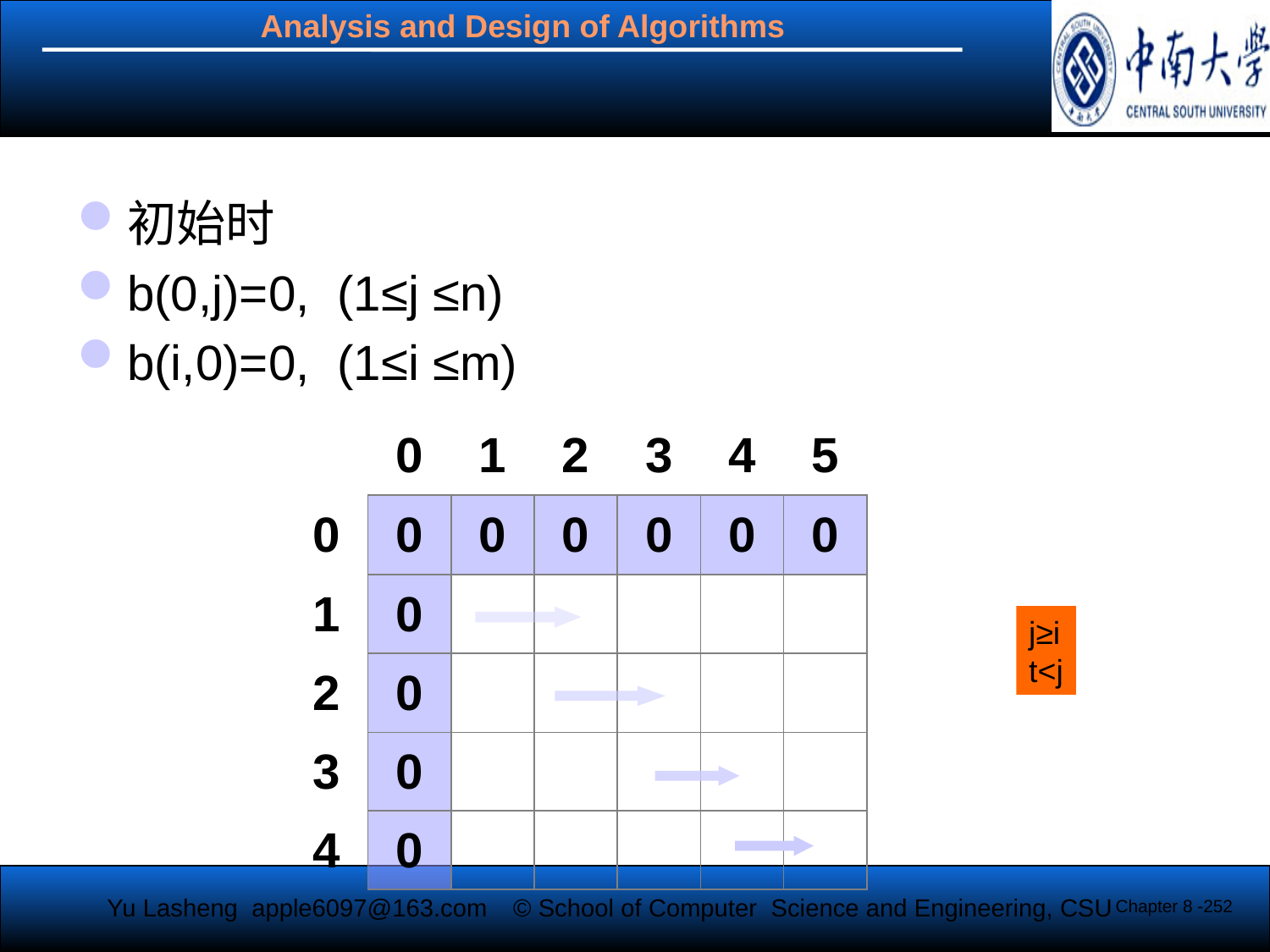

#
初始时
b(0,j)=0,  (1≤j ≤n)
b(i,0)=0,  (1≤i ≤m)
|  | 0 | 1 | 2 | 3 | 4 | 5 |
| --- | --- | --- | --- | --- | --- | --- |
| 0 | 0 | 0 | 0 | 0 | 0 | 0 |
| 1 | 0 |  |  |  |  |  |
| 2 | 0 |  |  |  |  |  |
| 3 | 0 |  |  |  |  |  |
| 4 | 0 |  |  |  |  |  |
j≥i
t<j

Chapter 8 -252